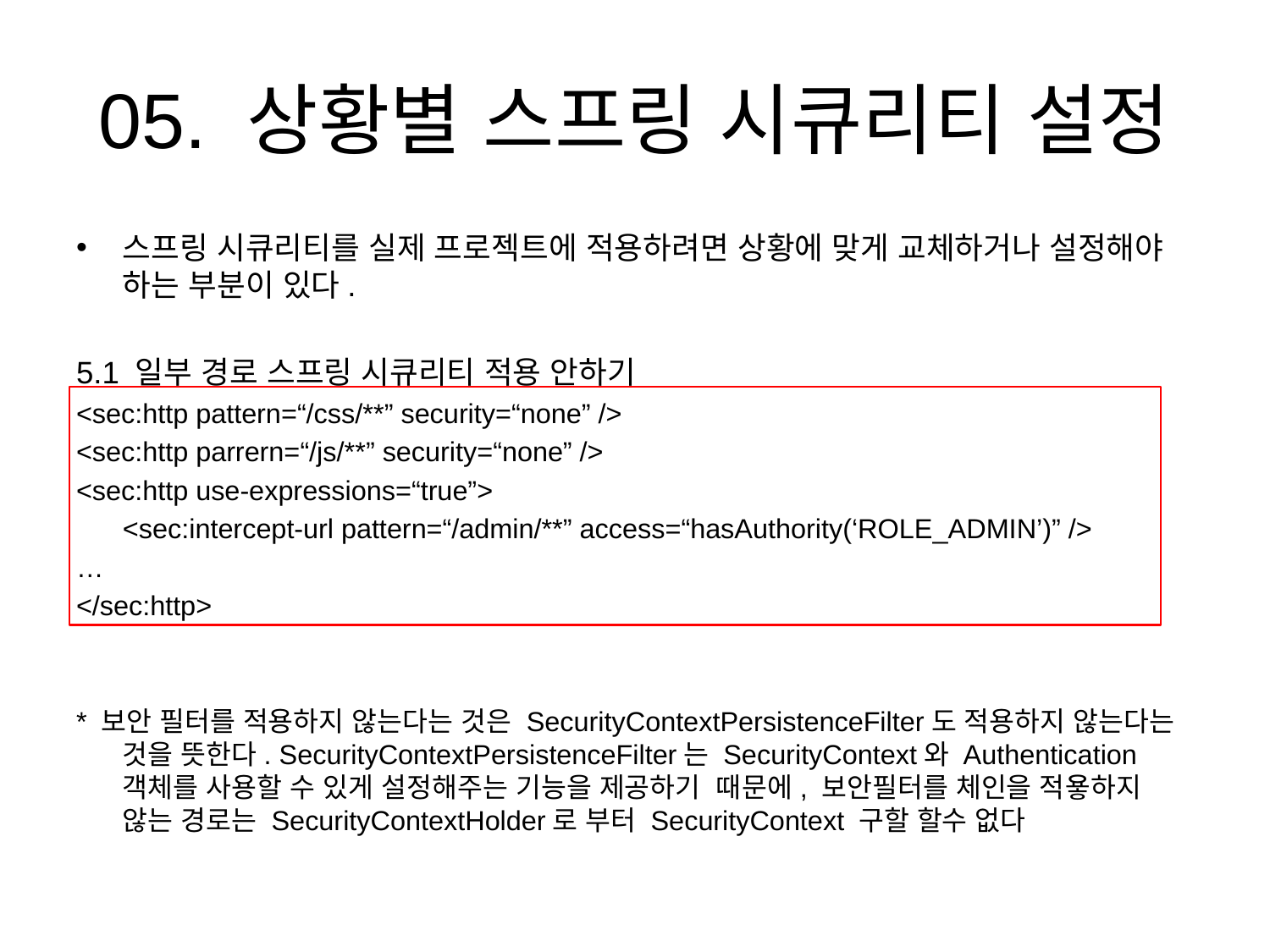

# 05. 상황별 스프링 시큐리티 설정
스프링 시큐리티를 실제 프로젝트에 적용하려면 상황에 맞게 교체하거나 설정해야 하는 부분이 있다.

5.1 일부 경로 스프링 시큐리티 적용 안하기
<sec:http pattern=“/css/**” security=“none” />
<sec:http parrern=“/js/**” security=“none” />
<sec:http use-expressions=“true”>
	<sec:intercept-url pattern=“/admin/**” access=“hasAuthority(‘ROLE_ADMIN’)” />
…
</sec:http>

* 보안 필터를 적용하지 않는다는 것은 SecurityContextPersistenceFilter도 적용하지 않는다는 것을 뜻한다. SecurityContextPersistenceFilter는 SecurityContext와 Authentication 객체를 사용할 수 있게 설정해주는 기능을 제공하기  때문에, 보안필터를 체인을 적욯하지 않는 경로는 SecurityContextHolder로 부터 SecurityContext 구할 할수 없다